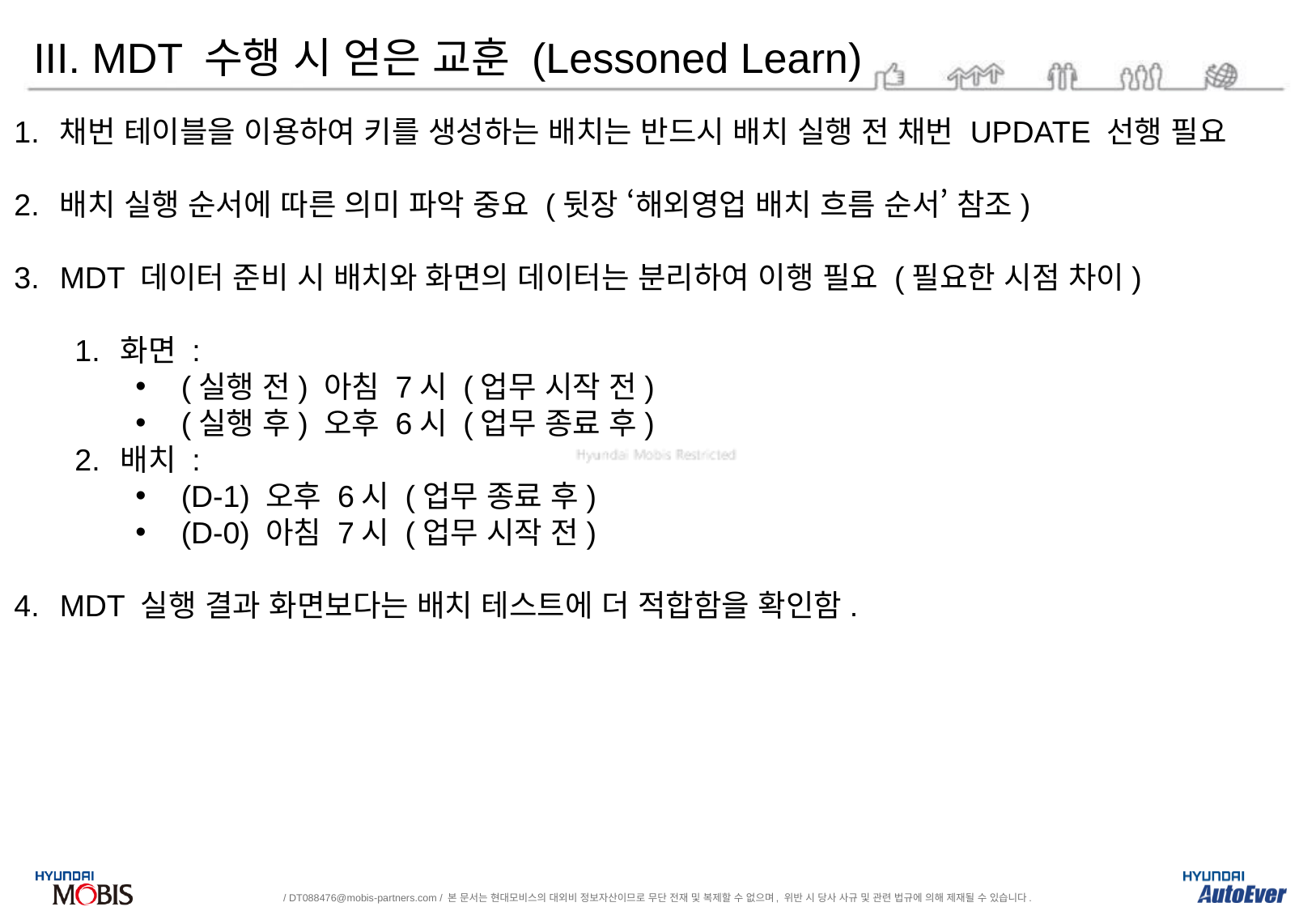

III. MDT 수행 시 얻은 교훈 (Lessoned Learn)
채번 테이블을 이용하여 키를 생성하는 배치는 반드시 배치 실행 전 채번 UPDATE 선행 필요

배치 실행 순서에 따른 의미 파악 중요 (뒷장 ‘해외영업 배치 흐름 순서’ 참조)

MDT 데이터 준비 시 배치와 화면의 데이터는 분리하여 이행 필요 (필요한 시점 차이)

화면 :
(실행 전) 아침 7시 (업무 시작 전)
(실행 후) 오후 6시 (업무 종료 후)
배치 :
(D-1) 오후 6시 (업무 종료 후)
(D-0) 아침 7시 (업무 시작 전)

MDT 실행 결과 화면보다는 배치 테스트에 더 적합함을 확인함.